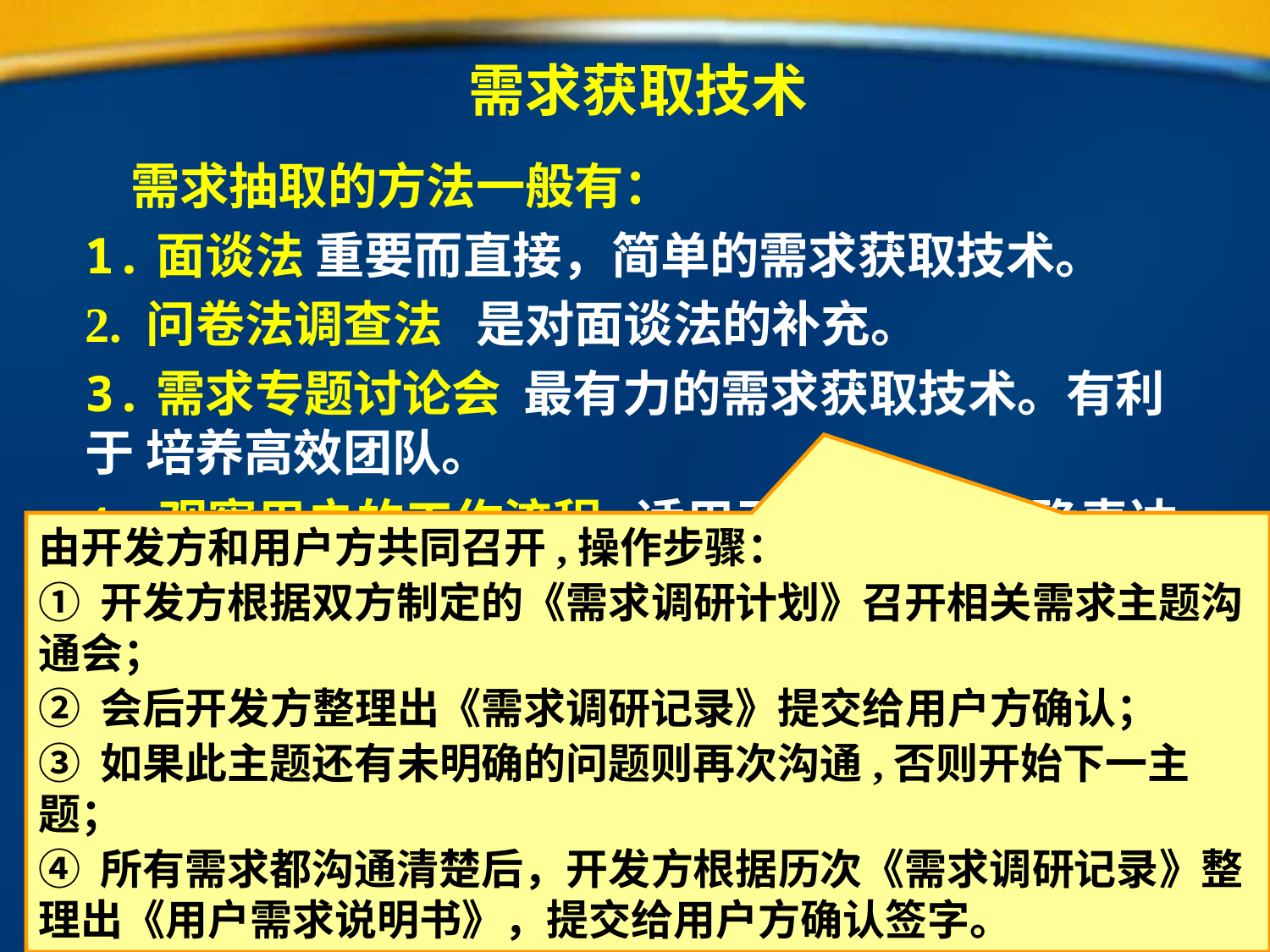

需求获取技术
   需求抽取的方法一般有：
1.面谈法 重要而直接，简单的需求获取技术。
2. 问卷法调查法   是对面谈法的补充。
3.需求专题讨论会  最有力的需求获取技术。有利  于 培养高效团队。
4.  观察用户的工作流程   适用于用户无法准确表达需求的情况。
5. 原型化方法
6. 基于用例的方法
由开发方和用户方共同召开,操作步骤：
① 开发方根据双方制定的《需求调研计划》召开相关需求主题沟通会；
② 会后开发方整理出《需求调研记录》提交给用户方确认；
③ 如果此主题还有未明确的问题则再次沟通,否则开始下一主题；
④ 所有需求都沟通清楚后，开发方根据历次《需求调研记录》整理出《用户需求说明书》，提交给用户方确认签字。